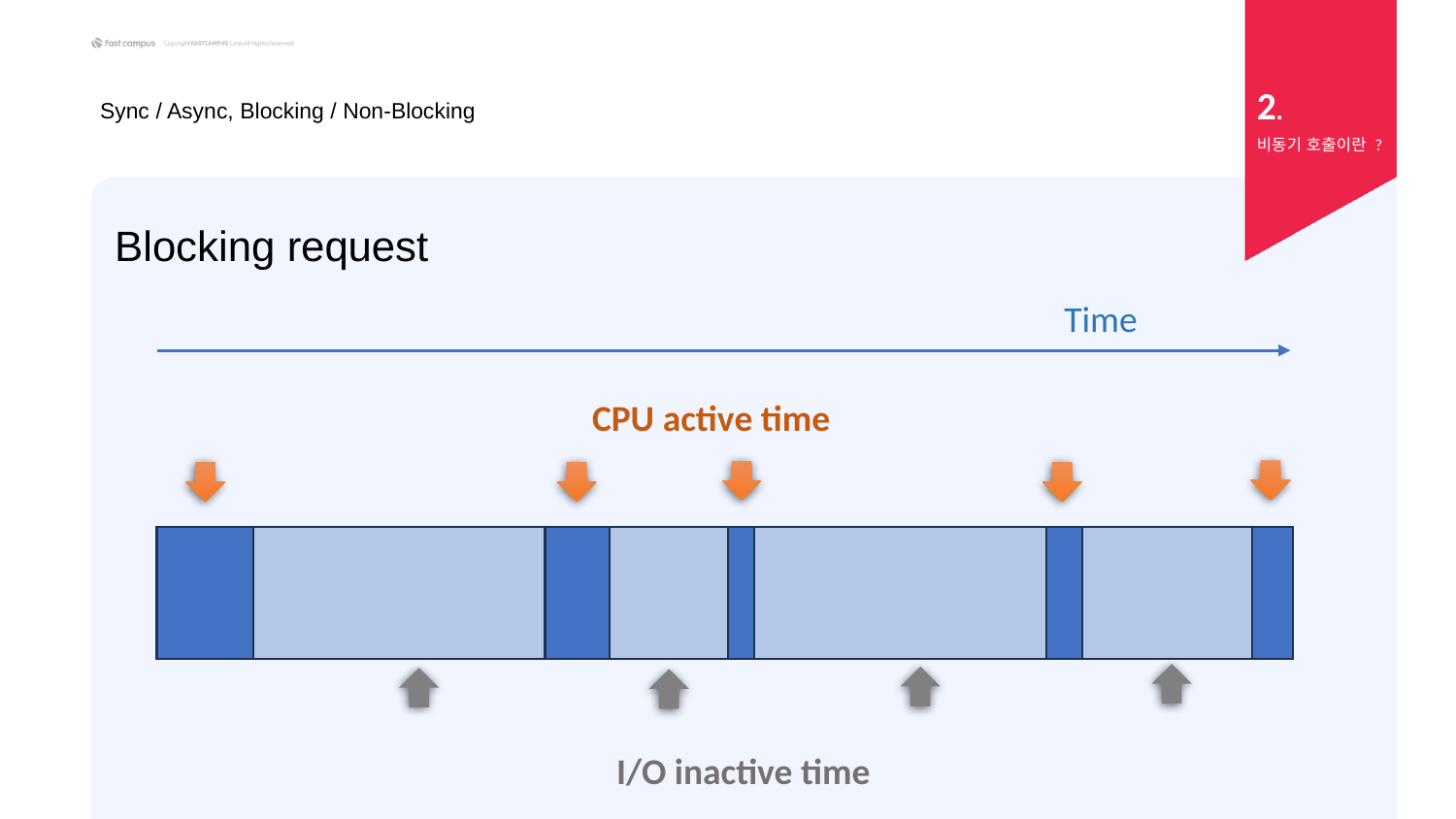

2.
# Sync / Async, Blocking / Non-Blocking
비동기 호출이란 ?
Blocking request
Time
CPU active time

I/O inactive time